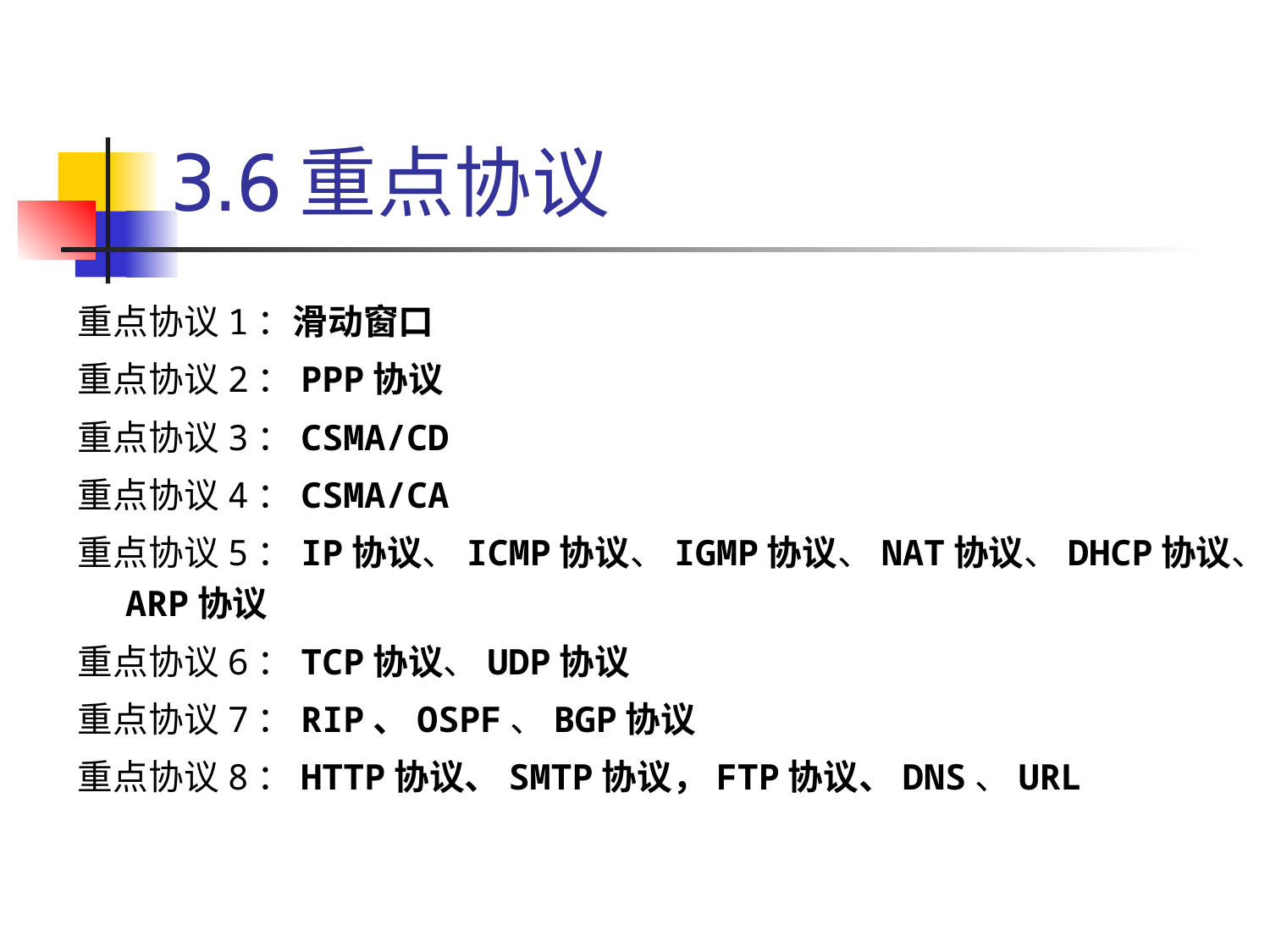

# 3.6重点协议
重点协议1：滑动窗口
重点协议2：PPP协议
重点协议3：CSMA/CD
重点协议4：CSMA/CA
重点协议5：IP协议、ICMP协议、IGMP协议、NAT协议、DHCP协议、ARP协议
重点协议6：TCP协议、UDP协议
重点协议7：RIP、OSPF、BGP协议
重点协议8：HTTP协议、SMTP协议，FTP协议、DNS、URL